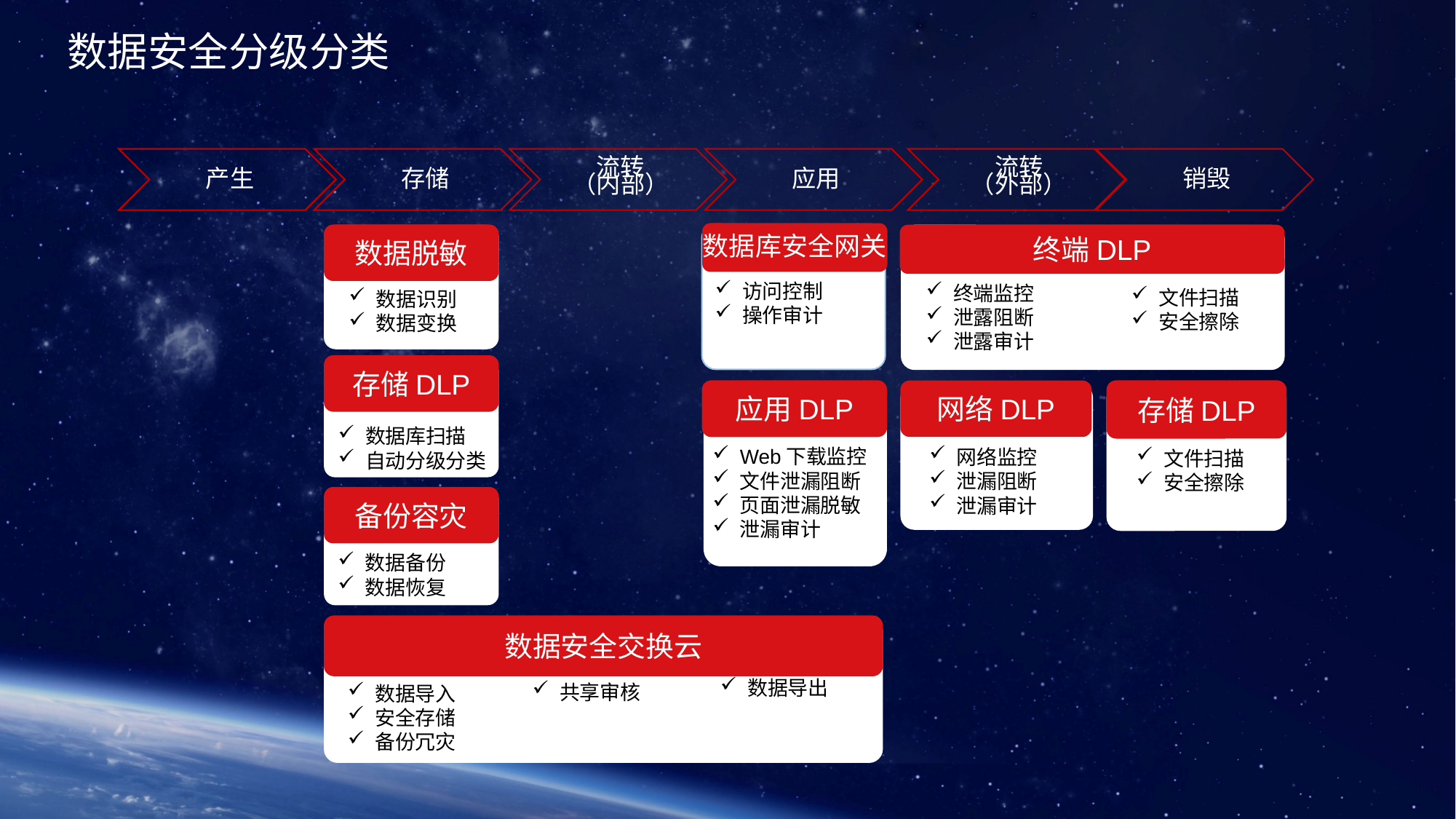

数据安全分级分类
产生
存储
流转
（内部）
应用
流转
（外部）
销毁

数据脱敏
数据库安全网关
终端DLP

访问控制
操作审计
终端监控
泄露阻断
泄露审计
文件扫描
安全擦除
数据识别
数据变换
存储DLP

应用DLP
存储DLP
网络DLP

数据库扫描
自动分级分类
Web下载监控
文件泄漏阻断
页面泄漏脱敏
泄漏审计
网络监控
泄漏阻断
泄漏审计
文件扫描
安全擦除
备份容灾

数据备份
数据恢复
数据安全交换云

数据导出
共享审核
数据导入
安全存储
备份冗灾